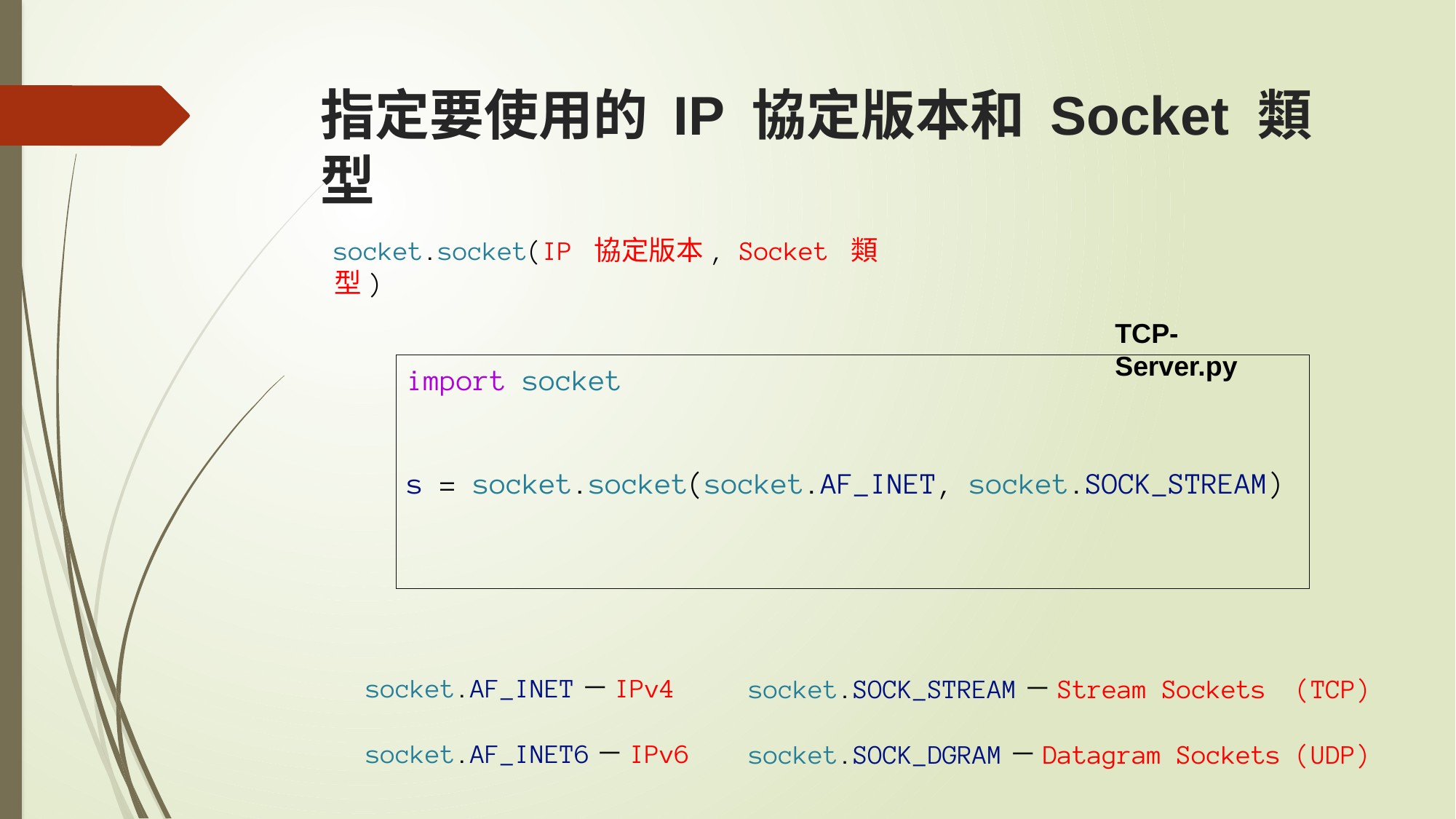

# 指定要使用的 IP 協定版本和 Socket 類型
socket.socket(IP 協定版本, Socket 類型)
TCP-Server.py
import socket

s = socket.socket(socket.AF_INET, socket.SOCK_STREAM)
socket.AF_INET－IPv4
socket.AF_INET6－IPv6
socket.SOCK_STREAM－Stream Sockets  (TCP)
socket.SOCK_DGRAM－Datagram Sockets (UDP)